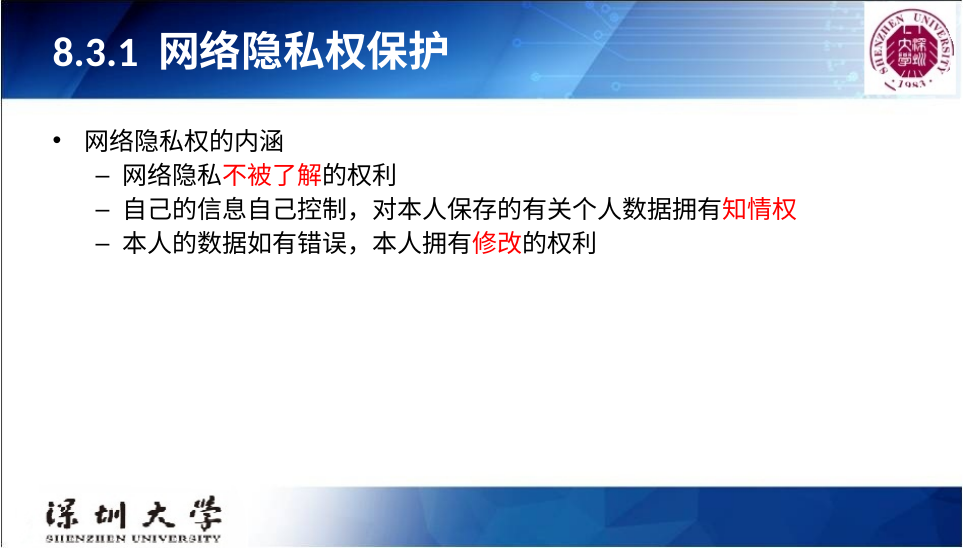

# 8.3.1 网络隐私权保护
网络隐私权的内涵
网络隐私不被了解的权利
自己的信息自己控制，对本人保存的有关个人数据拥有知情权
本人的数据如有错误，本人拥有修改的权利
305